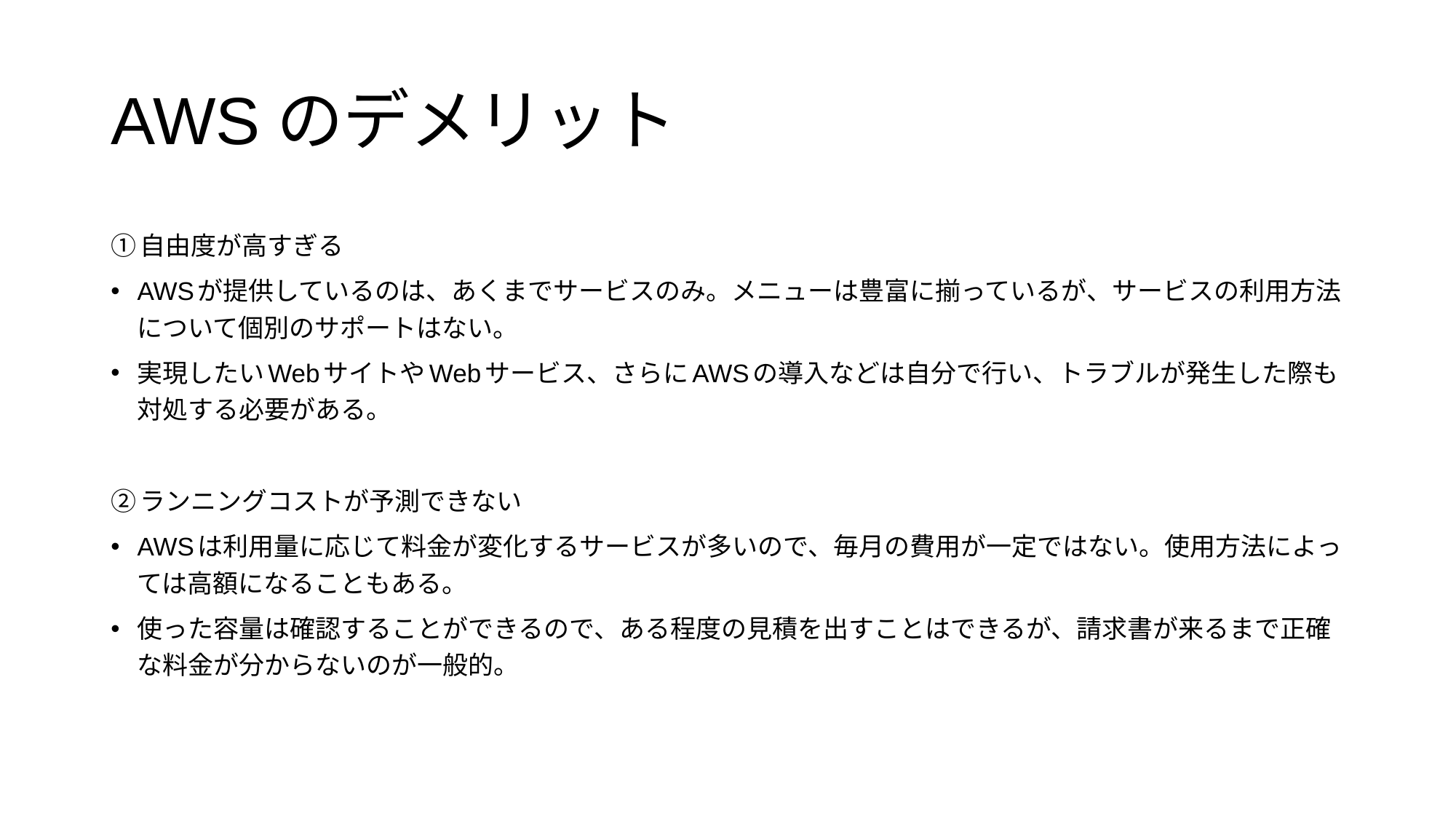

# AWSのデメリット
①自由度が高すぎる
AWSが提供しているのは、あくまでサービスのみ。メニューは豊富に揃っているが、サービスの利用方法について個別のサポートはない。
実現したいWebサイトやWebサービス、さらにAWSの導入などは自分で行い、トラブルが発生した際も対処する必要がある。

②ランニングコストが予測できない
AWSは利用量に応じて料金が変化するサービスが多いので、毎月の費用が一定ではない。使用方法によっては高額になることもある。
使った容量は確認することができるので、ある程度の見積を出すことはできるが、請求書が来るまで正確な料金が分からないのが一般的。